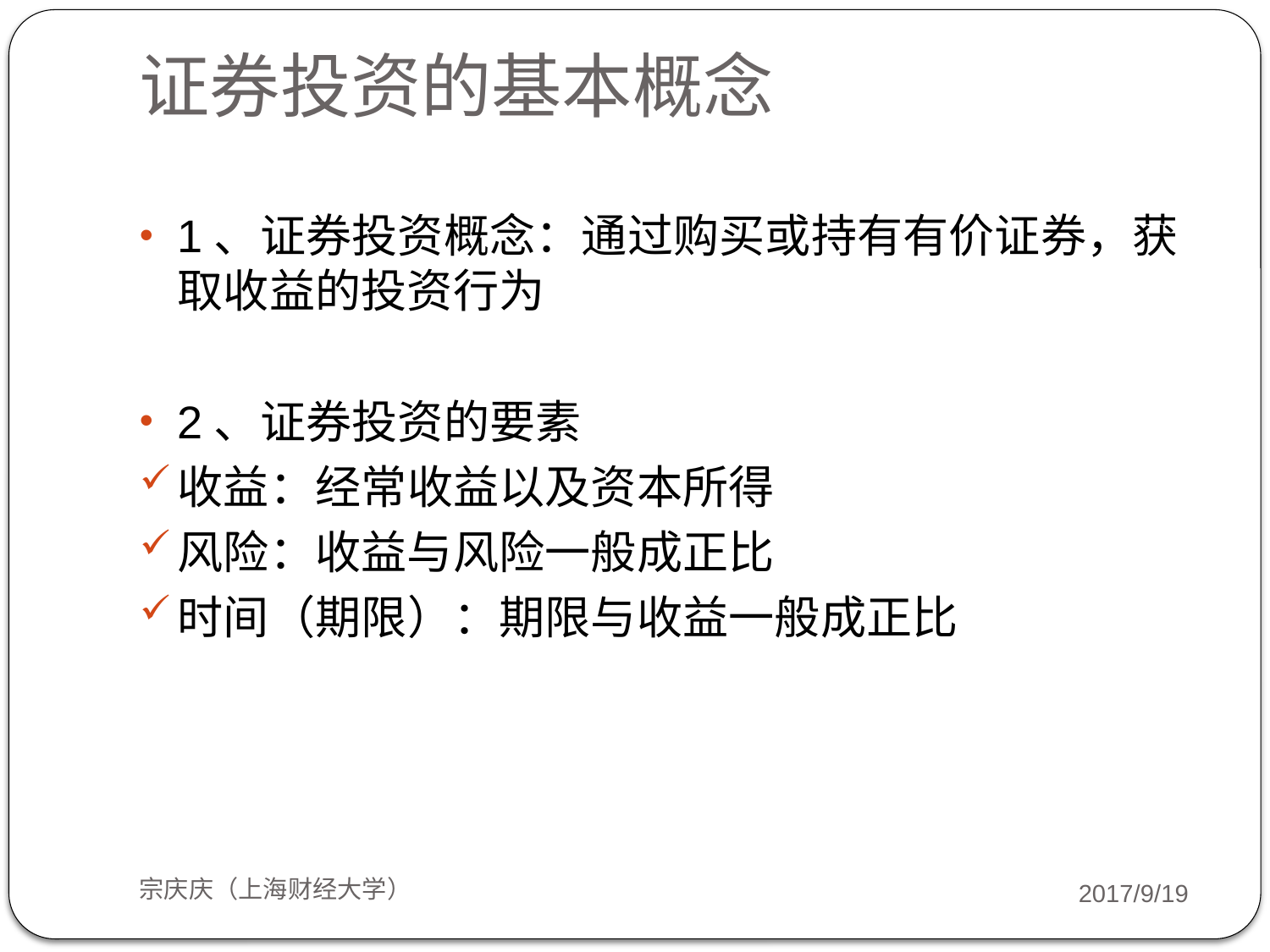

# 证券投资的基本概念
1、证券投资概念：通过购买或持有有价证券，获取收益的投资行为

2、证券投资的要素
收益：经常收益以及资本所得
风险：收益与风险一般成正比
时间（期限）：期限与收益一般成正比
宗庆庆（上海财经大学）
2017/9/19